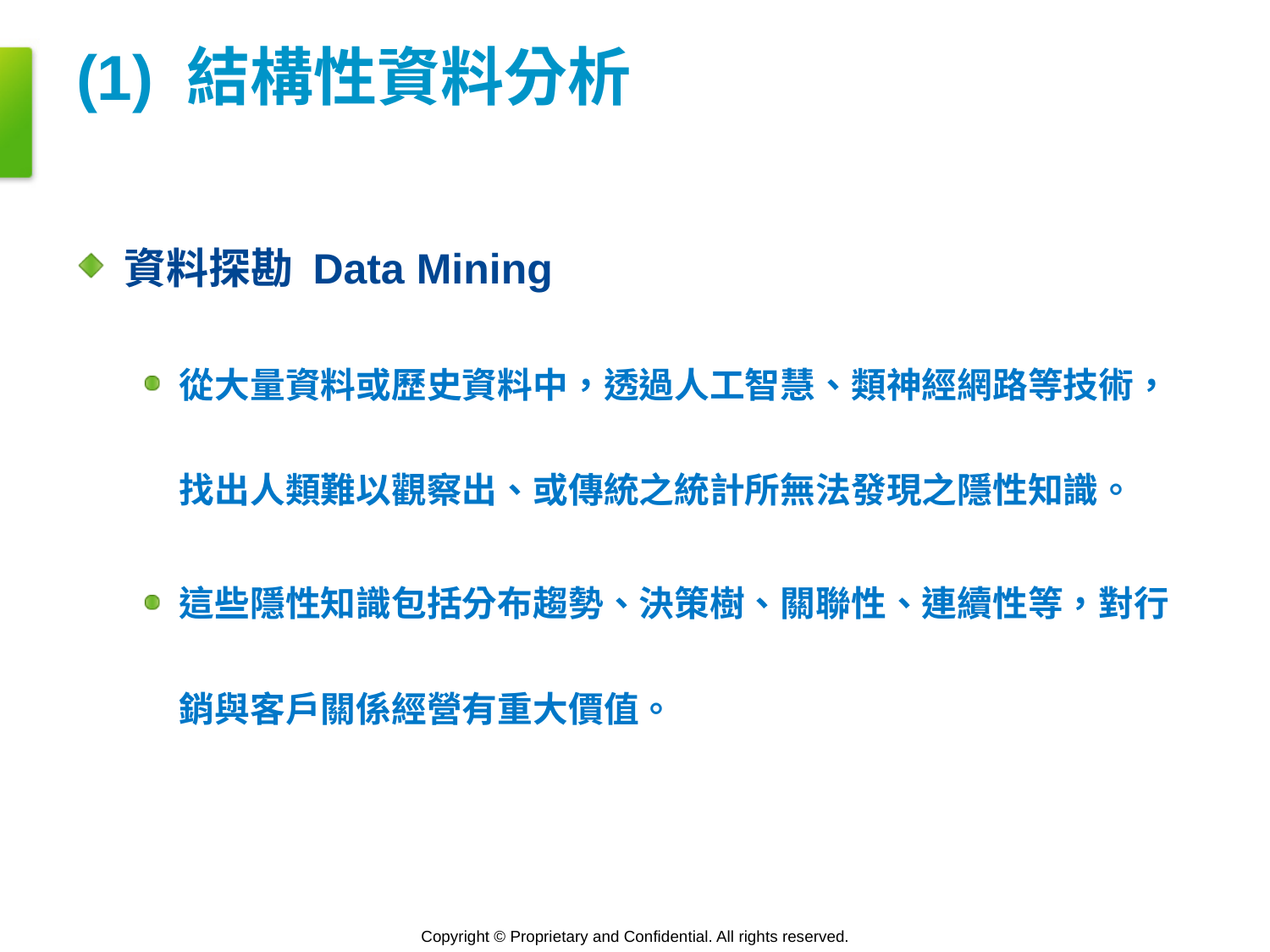

# (1) 結構性資料分析
資料探勘 Data Mining
從大量資料或歷史資料中，透過人工智慧、類神經網路等技術，找出人類難以觀察出、或傳統之統計所無法發現之隱性知識。
這些隱性知識包括分布趨勢、決策樹、關聯性、連續性等，對行銷與客戶關係經營有重大價值。